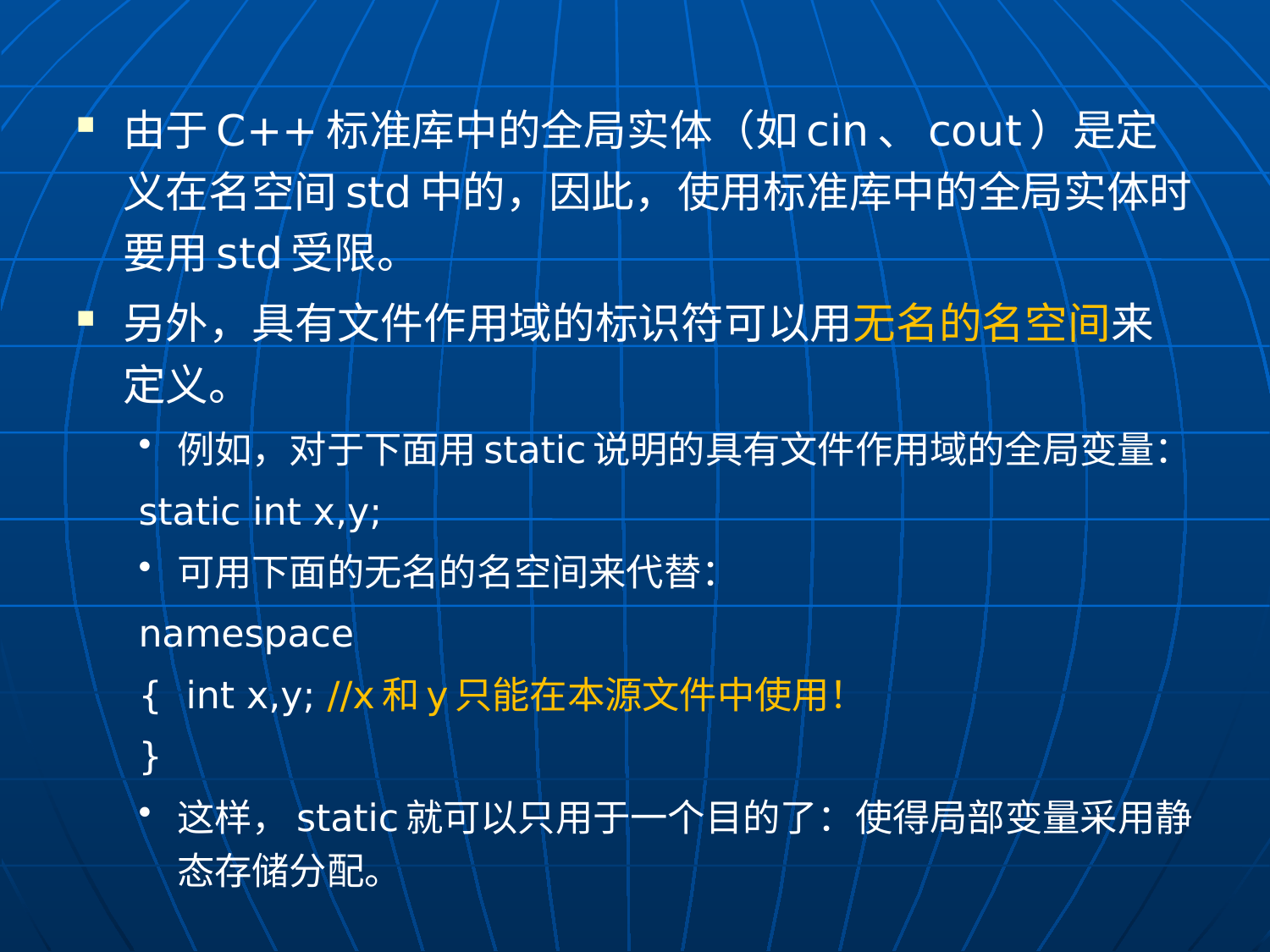

由于C++标准库中的全局实体（如cin、cout）是定义在名空间std中的，因此，使用标准库中的全局实体时要用std受限。
另外，具有文件作用域的标识符可以用无名的名空间来定义。
例如，对于下面用static说明的具有文件作用域的全局变量：
	static int x,y;
可用下面的无名的名空间来代替：
	namespace
	{  int x,y; //x和y只能在本源文件中使用！
	}
这样，static就可以只用于一个目的了：使得局部变量采用静态存储分配。